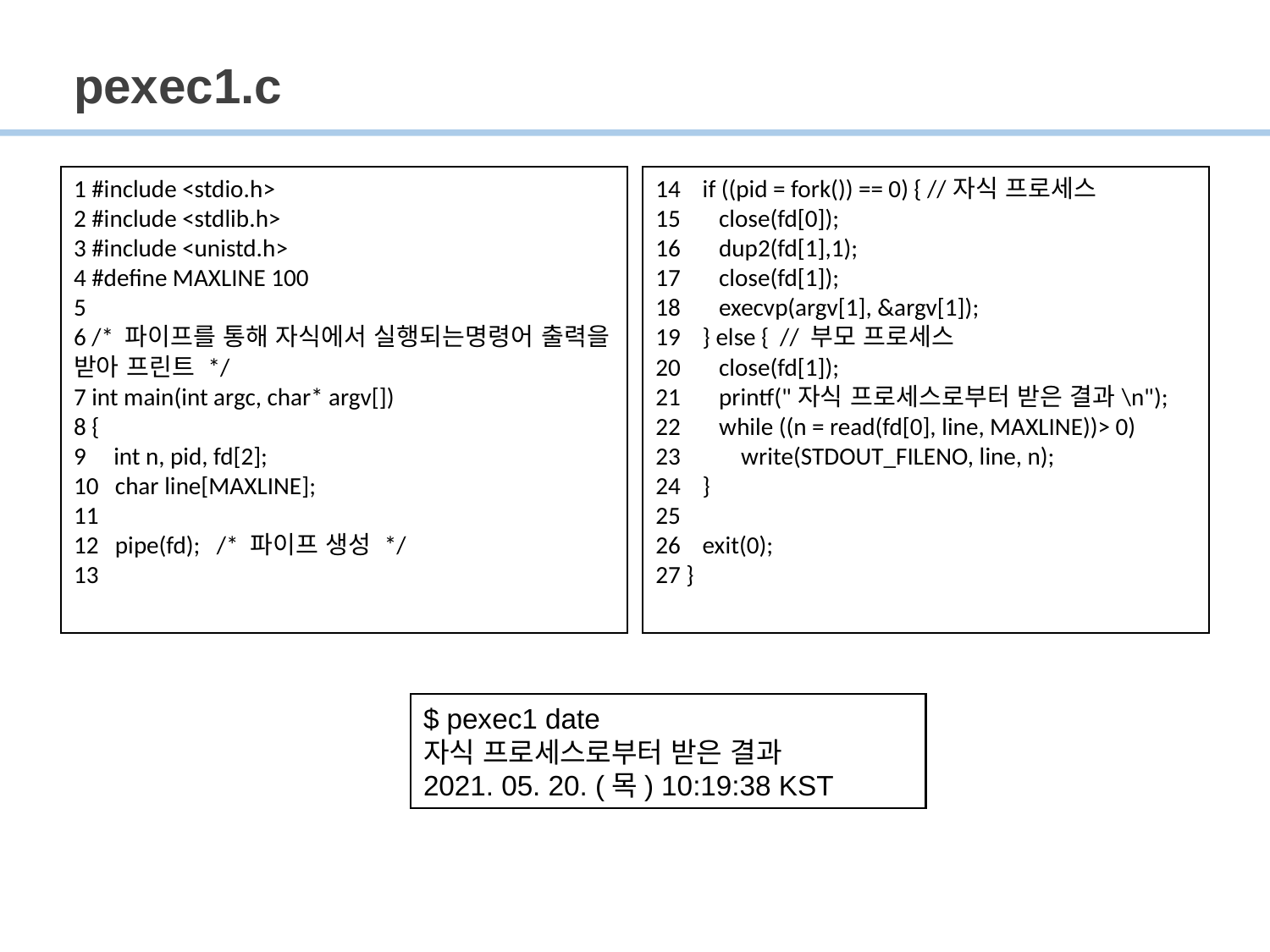

# pexec1.c
1 #include <stdio.h>
2 #include <stdlib.h>
3 #include <unistd.h>
4 #define MAXLINE 100
5
6 /* 파이프를 통해 자식에서 실행되는명령어 출력을 받아 프린트 */
7 int main(int argc, char* argv[])
8 {
9     int n, pid, fd[2];
10   char line[MAXLINE];
11
12   pipe(fd);   /* 파이프 생성 */
13

14    if ((pid = fork()) == 0) { //자식 프로세스
15       close(fd[0]);
16       dup2(fd[1],1);
17       close(fd[1]);
18       execvp(argv[1], &argv[1]);
19    } else {  // 부모 프로세스
20       close(fd[1]);
21       printf("자식 프로세스로부터 받은 결과\n");
22       while ((n = read(fd[0], line, MAXLINE))> 0)
23           write(STDOUT_FILENO, line, n);
24    }
25
26    exit(0);
27 }

$ pexec1 date
자식 프로세스로부터 받은 결과
2021. 05. 20. (목) 10:19:38 KST